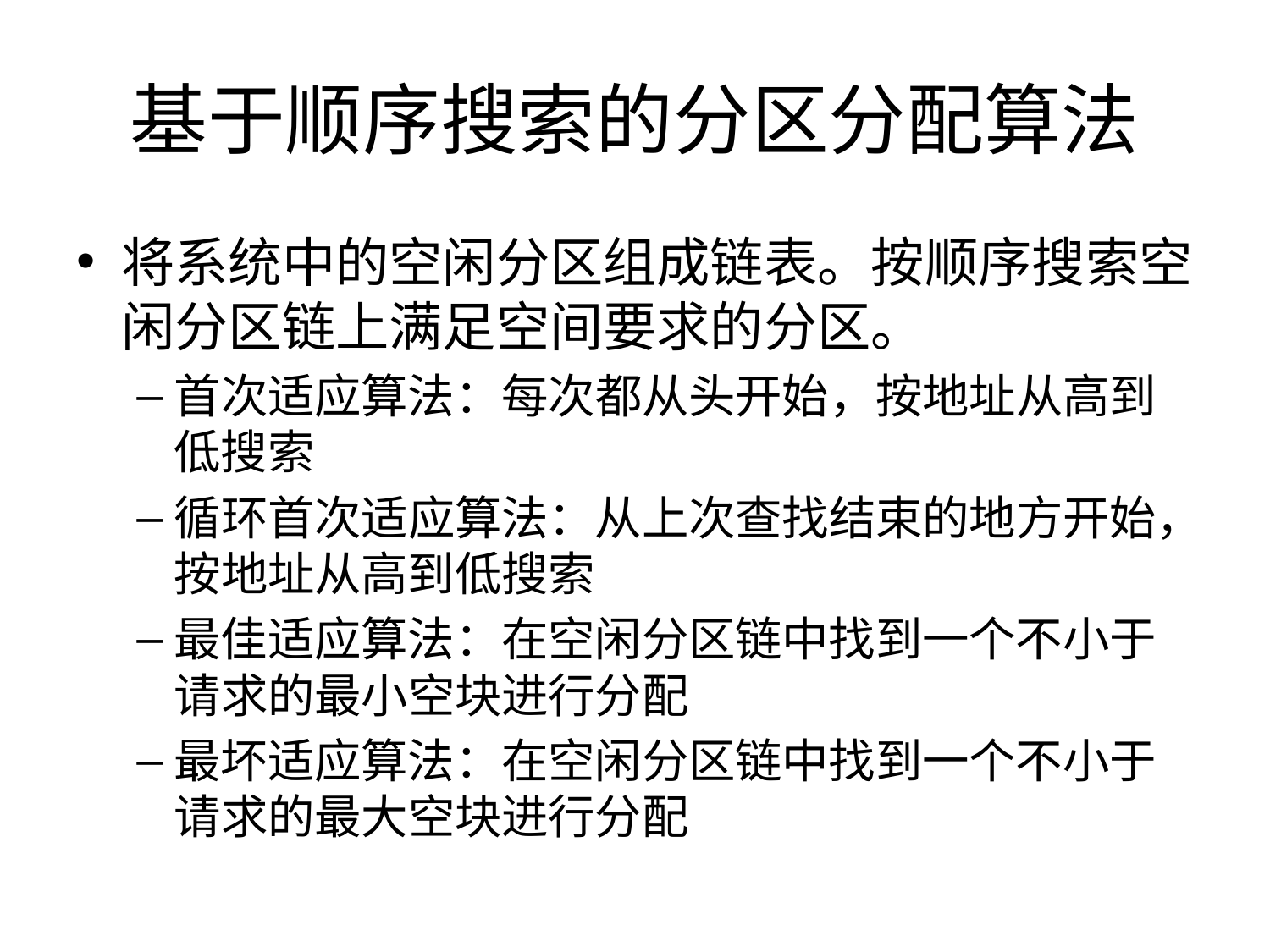

# 基于顺序搜索的分区分配算法
将系统中的空闲分区组成链表。按顺序搜索空闲分区链上满足空间要求的分区。
首次适应算法：每次都从头开始，按地址从高到低搜索
循环首次适应算法：从上次查找结束的地方开始，按地址从高到低搜索
最佳适应算法：在空闲分区链中找到一个不小于请求的最小空块进行分配
最坏适应算法：在空闲分区链中找到一个不小于请求的最大空块进行分配